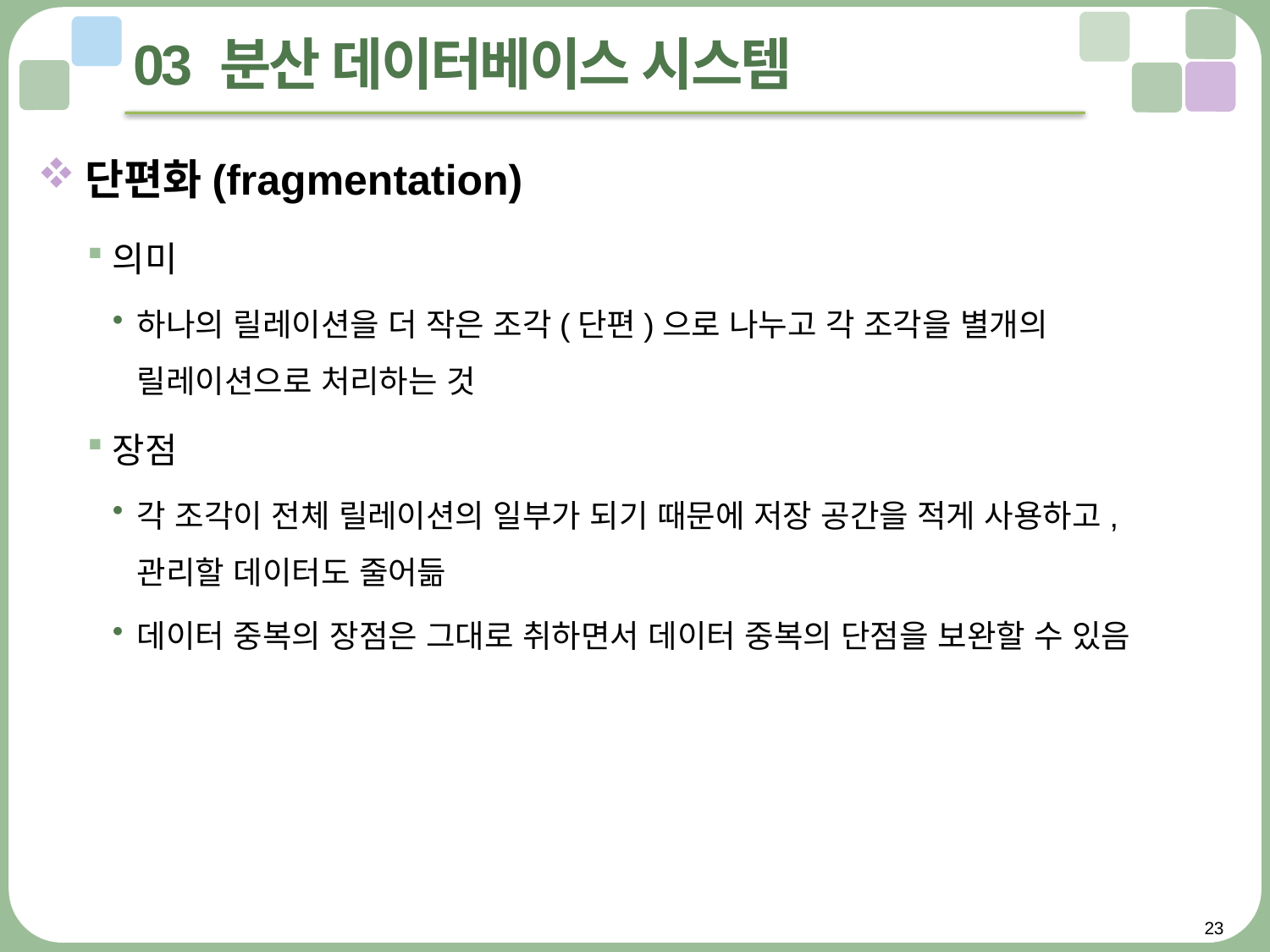

# 03 분산 데이터베이스 시스템
단편화(fragmentation)
의미
하나의 릴레이션을 더 작은 조각(단편)으로 나누고 각 조각을 별개의 릴레이션으로 처리하는 것
장점
각 조각이 전체 릴레이션의 일부가 되기 때문에 저장 공간을 적게 사용하고, 관리할 데이터도 줄어듦
데이터 중복의 장점은 그대로 취하면서 데이터 중복의 단점을 보완할 수 있음